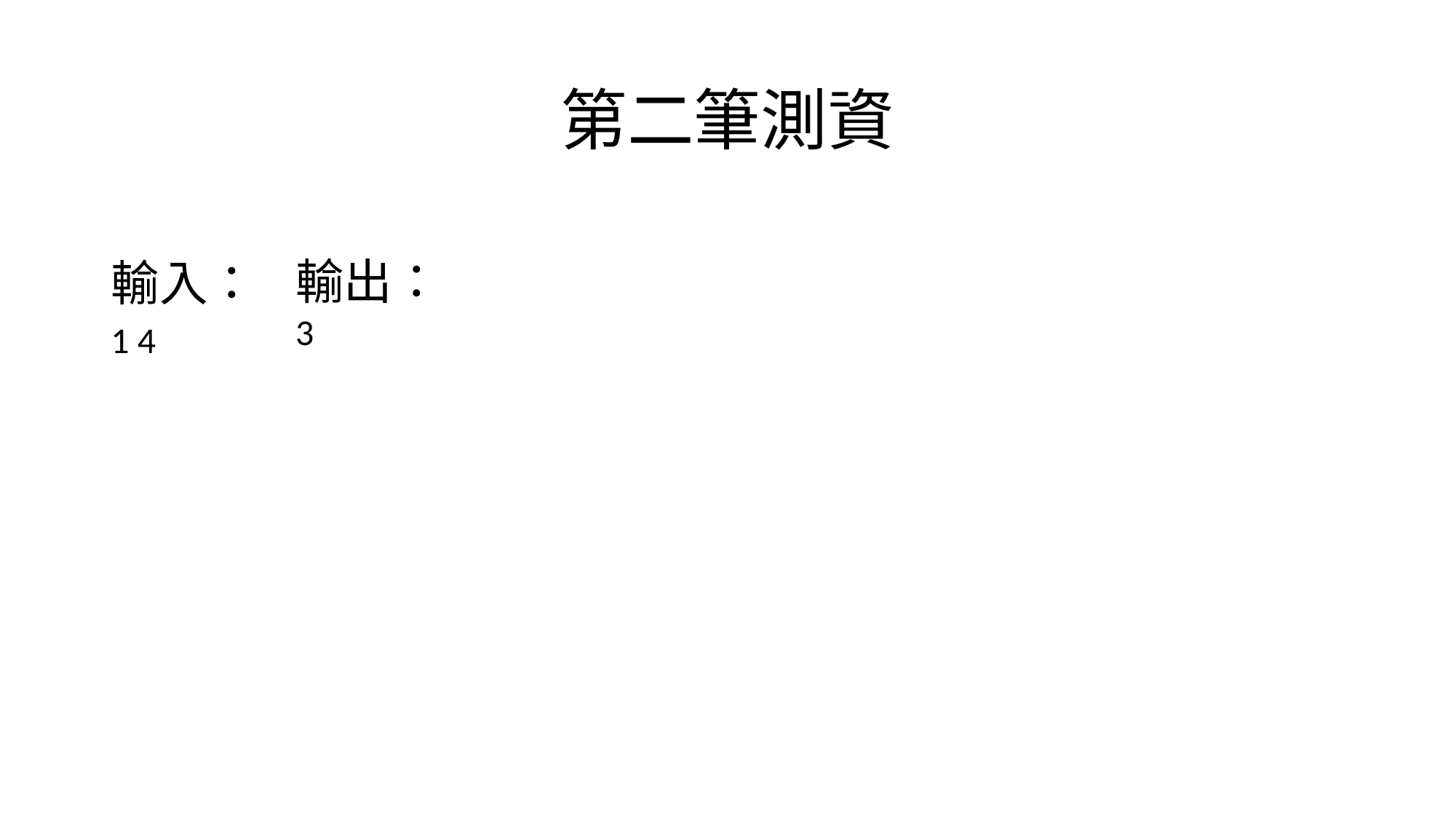

# 第二筆測資
輸出：
3

輸入：

1 4